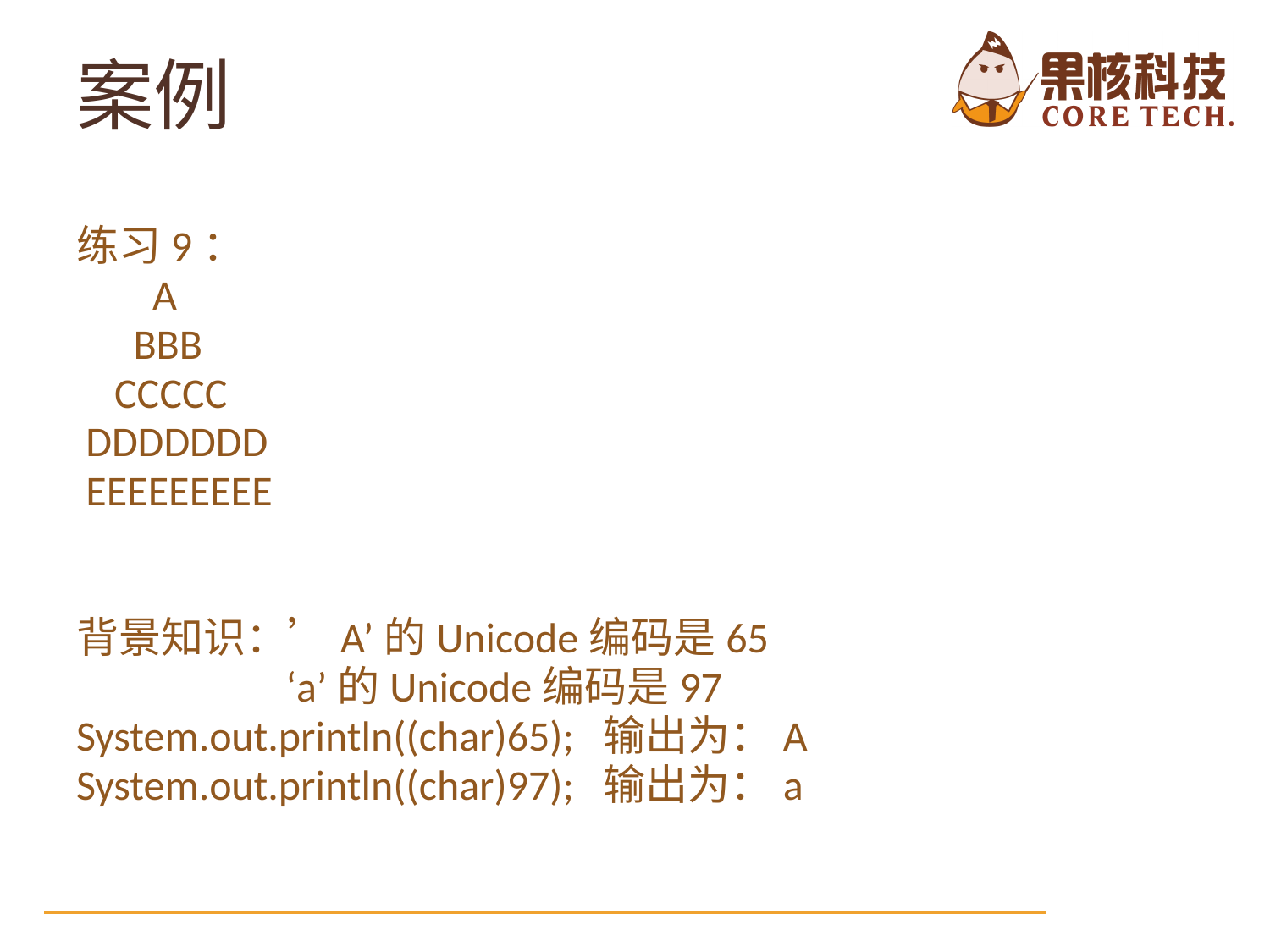

案例
练习9：
        A
      BBB
    CCCCC
 DDDDDDD
 EEEEEEEEE

背景知识：’A’的Unicode编码是65
                      ‘a’的Unicode编码是97
System.out.println((char)65);  输出为：A
System.out.println((char)97);  输出为：a